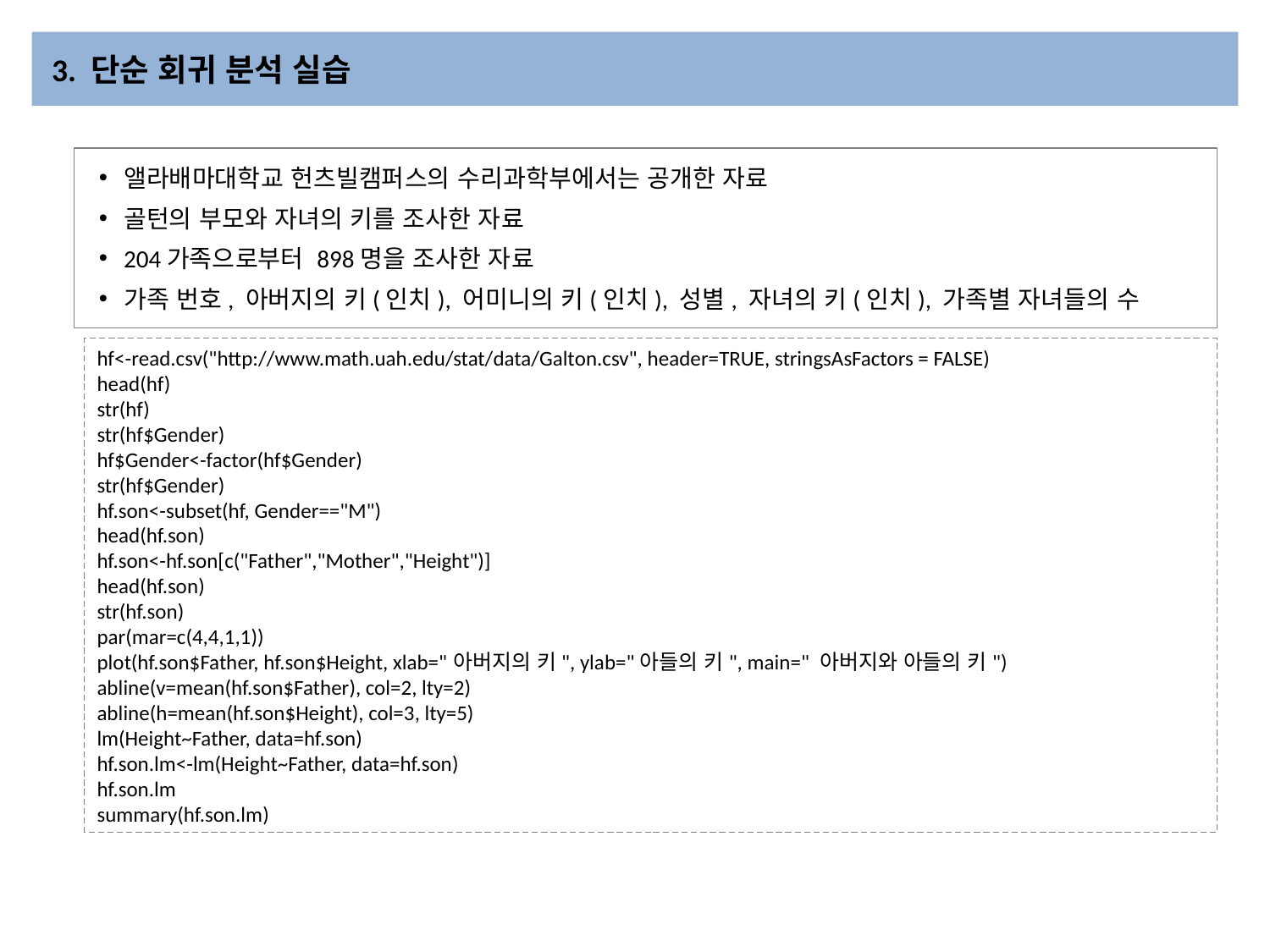

# 3. 단순 회귀 분석 실습
앨라배마대학교 헌츠빌캠퍼스의 수리과학부에서는 공개한 자료
골턴의 부모와 자녀의 키를 조사한 자료
204가족으로부터 898명을 조사한 자료
가족 번호, 아버지의 키(인치), 어미니의 키(인치), 성별, 자녀의 키(인치), 가족별 자녀들의 수
hf<-read.csv("http://www.math.uah.edu/stat/data/Galton.csv", header=TRUE, stringsAsFactors = FALSE)
head(hf)
str(hf)
str(hf$Gender)
hf$Gender<-factor(hf$Gender)
str(hf$Gender)
hf.son<-subset(hf, Gender=="M")
head(hf.son)
hf.son<-hf.son[c("Father","Mother","Height")]
head(hf.son)
str(hf.son)
par(mar=c(4,4,1,1))
plot(hf.son$Father, hf.son$Height, xlab="아버지의 키", ylab="아들의 키", main=" 아버지와 아들의 키")
abline(v=mean(hf.son$Father), col=2, lty=2)
abline(h=mean(hf.son$Height), col=3, lty=5)
lm(Height~Father, data=hf.son)
hf.son.lm<-lm(Height~Father, data=hf.son)
hf.son.lm
summary(hf.son.lm)